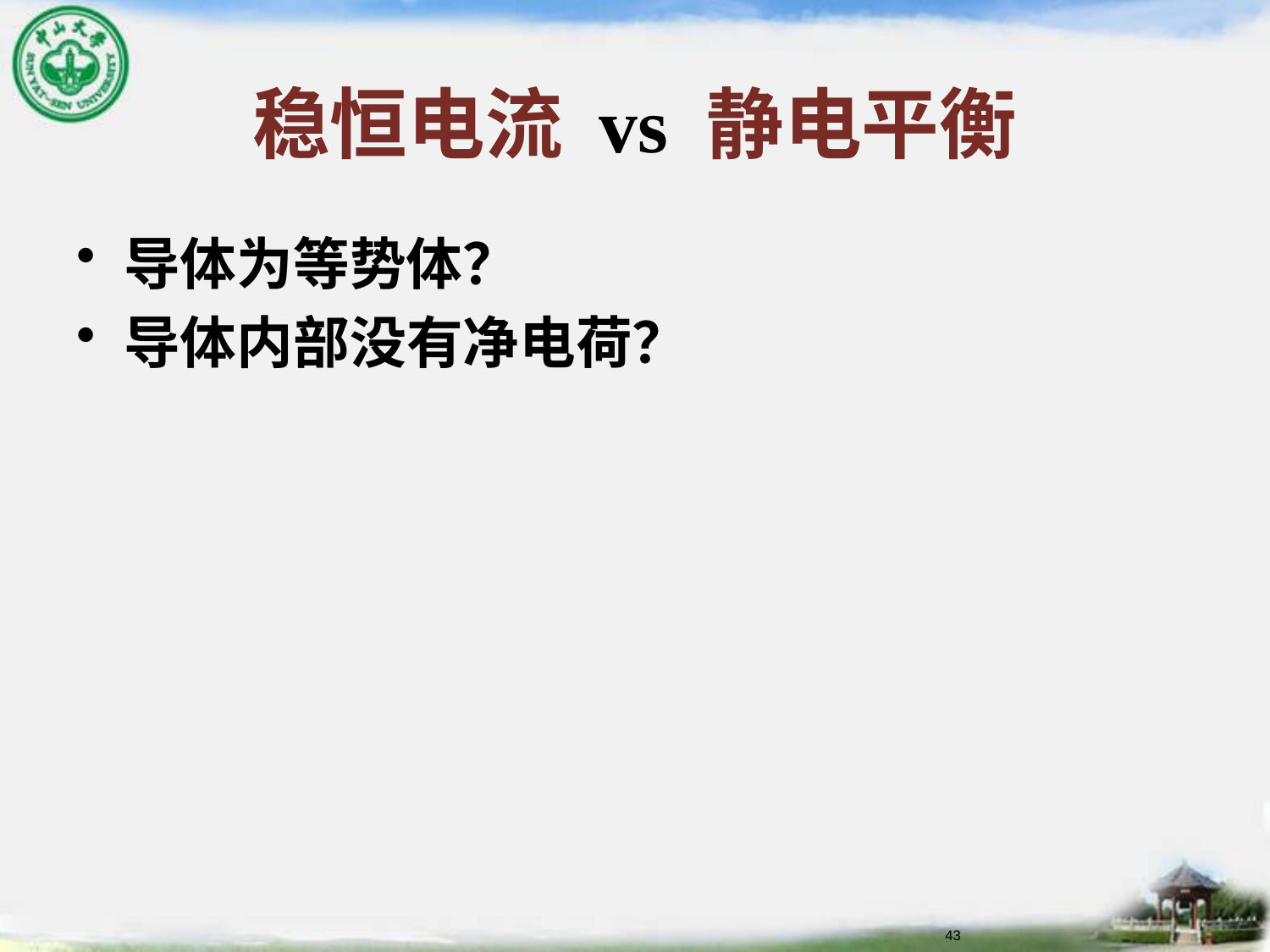

# 稳恒电流 vs 静电平衡
导体为等势体？
导体内部没有净电荷？
43